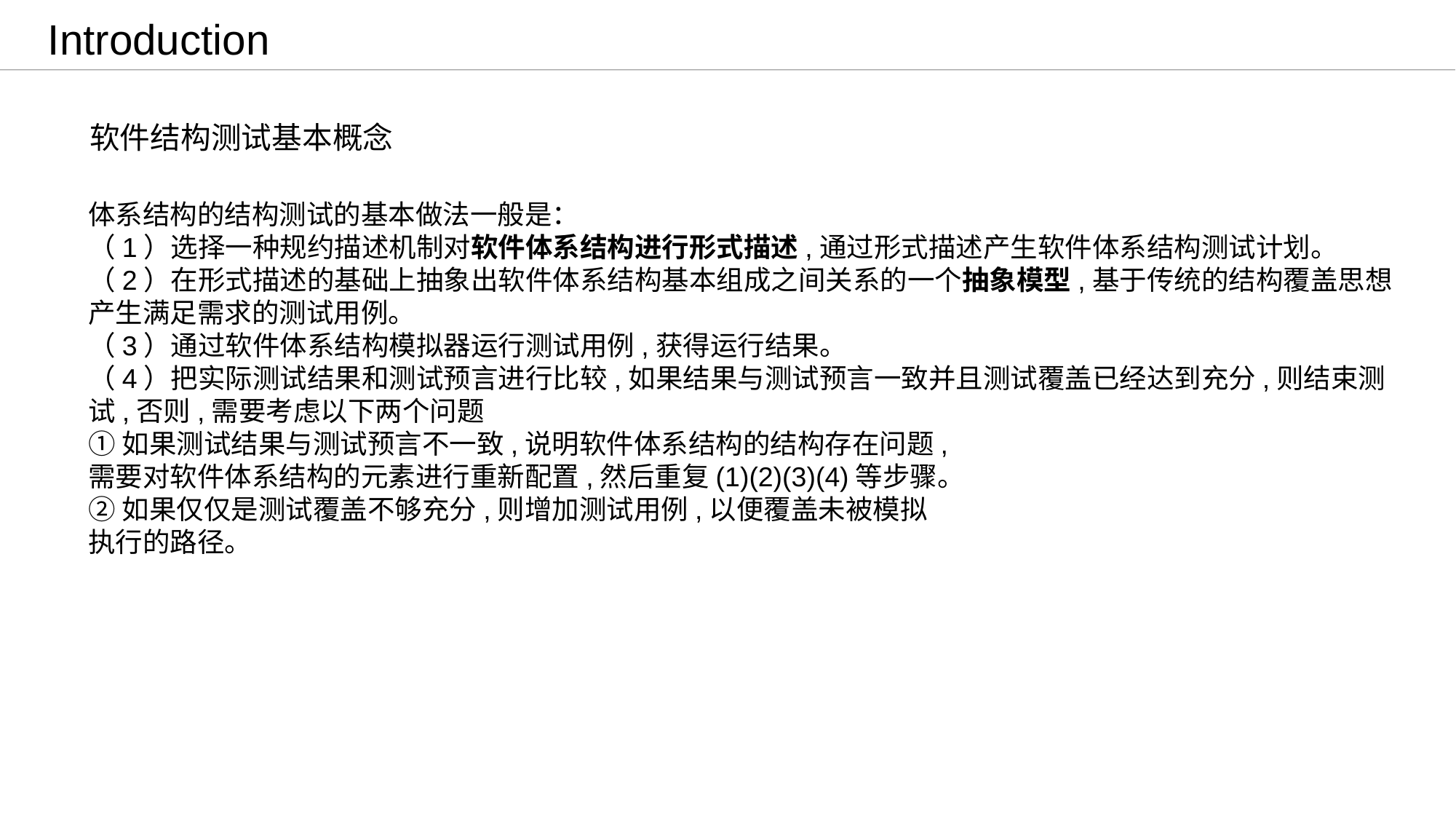

Introduction

软件结构测试基本概念
体系结构的结构测试的基本做法一般是：
（1）选择一种规约描述机制对软件体系结构进行形式描述,通过形式描述产生软件体系结构测试计划。
（2）在形式描述的基础上抽象出软件体系结构基本组成之间关系的一个抽象模型,基于传统的结构覆盖思想产生满足需求的测试用例。
（3）通过软件体系结构模拟器运行测试用例,获得运行结果。
（4）把实际测试结果和测试预言进行比较,如果结果与测试预言一致并且测试覆盖已经达到充分,则结束测试,否则,需要考虑以下两个问题
①如果测试结果与测试预言不一致,说明软件体系结构的结构存在问题,
需要对软件体系结构的元素进行重新配置,然后重复(1)(2)(3)(4)等步骤。
②如果仅仅是测试覆盖不够充分,则增加测试用例,以便覆盖未被模拟
执行的路径。